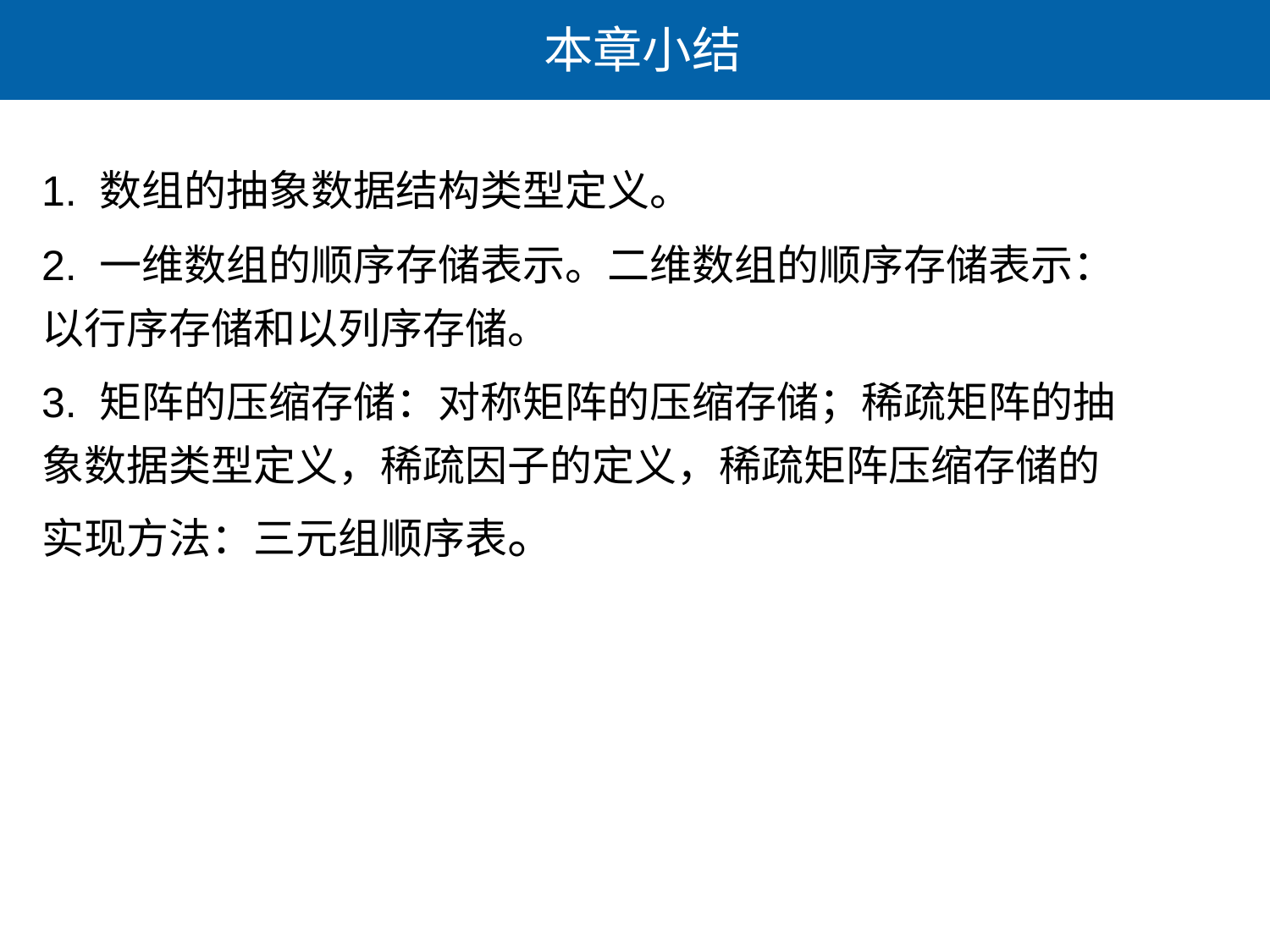

本章小结

1. 数组的抽象数据结构类型定义。
2. 一维数组的顺序存储表示。二维数组的顺序存储表示：以行序存储和以列序存储。
3. 矩阵的压缩存储：对称矩阵的压缩存储；稀疏矩阵的抽象数据类型定义，稀疏因子的定义，稀疏矩阵压缩存储的实现方法：三元组顺序表。